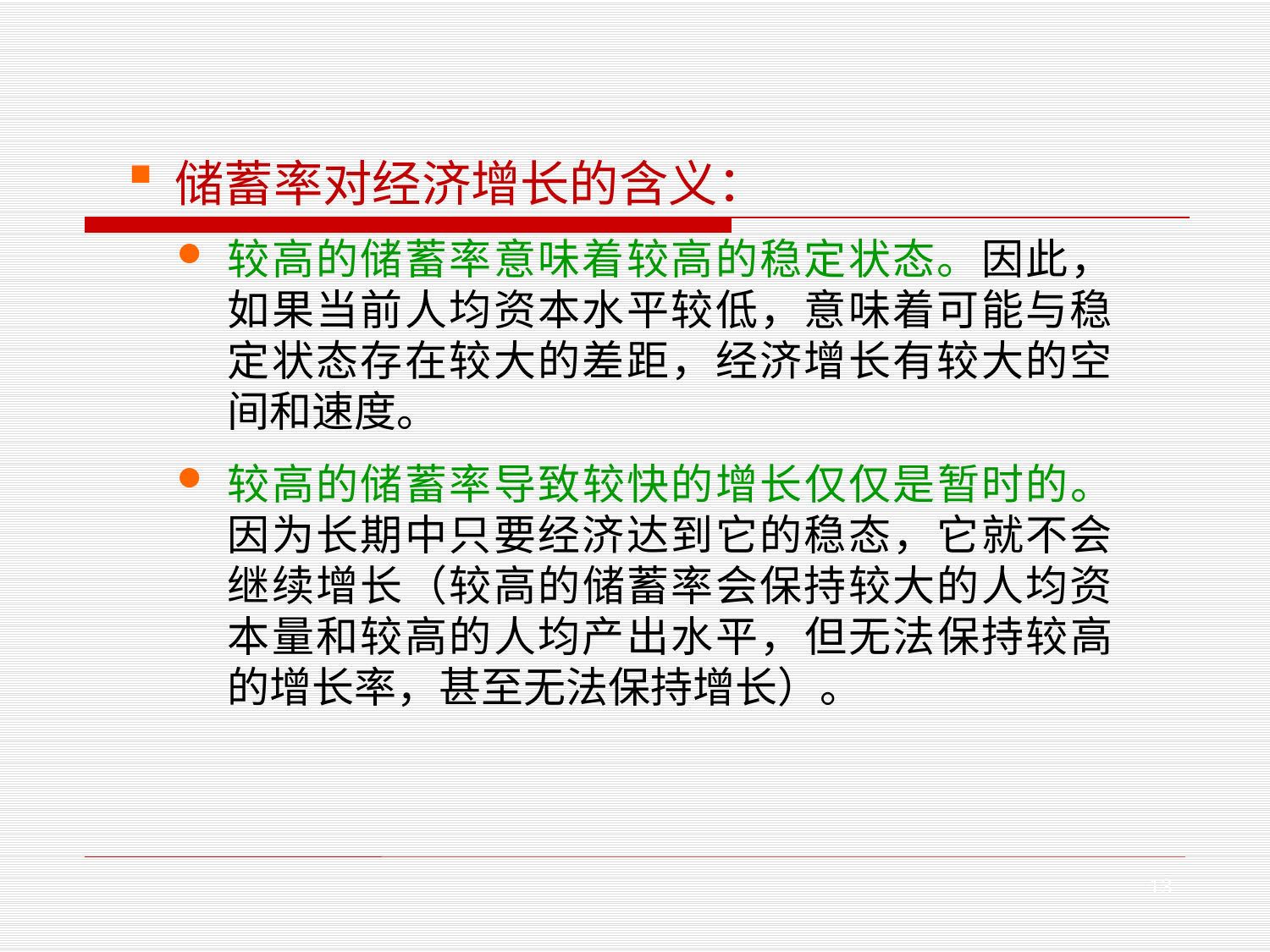

储蓄率对经济增长的含义：
较高的储蓄率意味着较高的稳定状态。因此，如果当前人均资本水平较低，意味着可能与稳定状态存在较大的差距，经济增长有较大的空间和速度。
较高的储蓄率导致较快的增长仅仅是暂时的。因为长期中只要经济达到它的稳态，它就不会继续增长（较高的储蓄率会保持较大的人均资本量和较高的人均产出水平，但无法保持较高的增长率，甚至无法保持增长）。
13